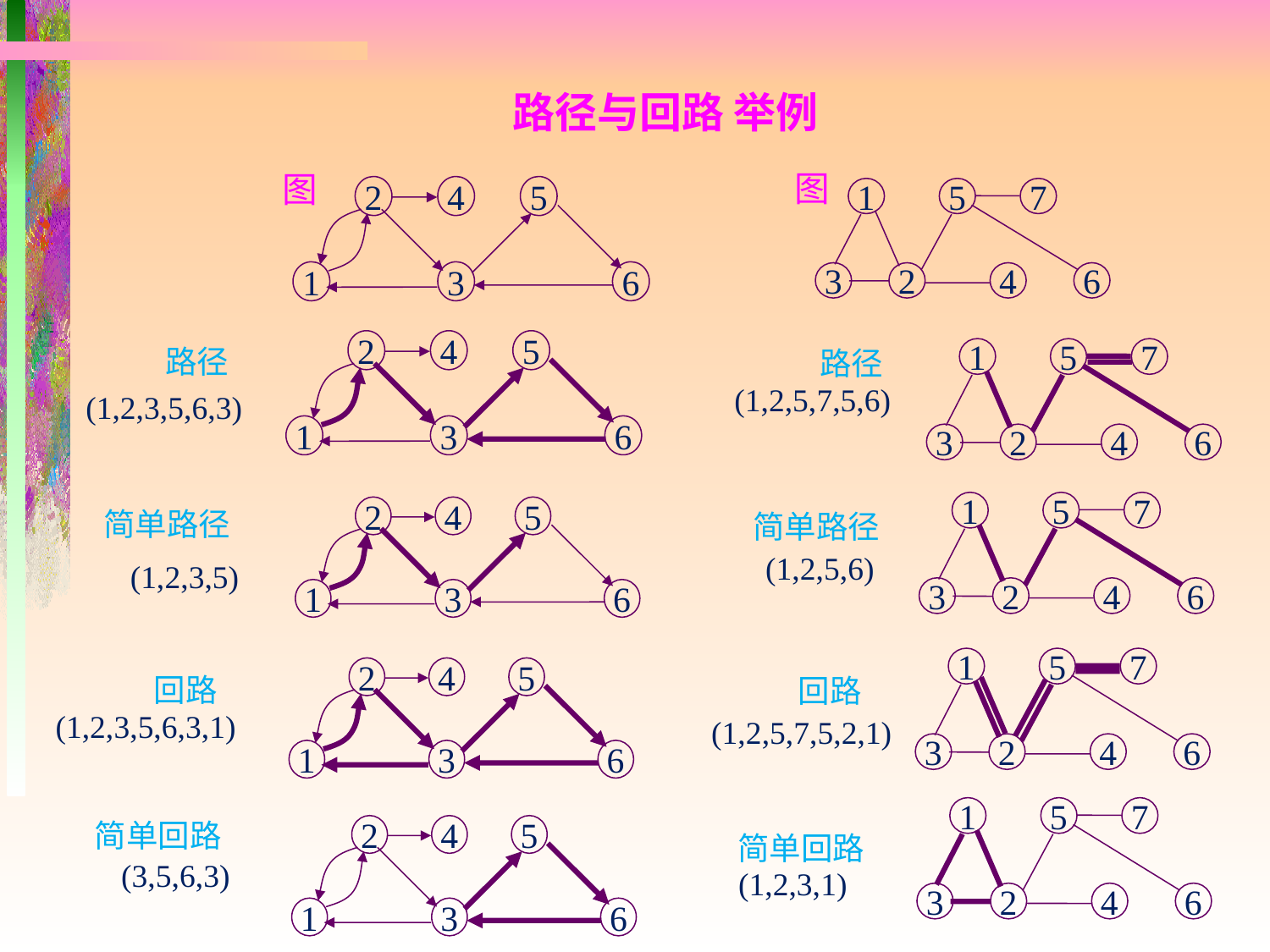

路径与回路 举例
图
2
4
5

1
3
6

图
1
5
7

3
2
4
6

2
4
5

1
3
6

路径
(1,2,3,5,6,3)
路径
1
5
7

3
2
4
6

(1,2,5,7,5,6)
1
5
7
2
4
5

1
3
6

简单路径
(1,2,3,5)
简单路径

(1,2,5,6)
3
2
4
6

1
5
7
2
4
5

1
3
6

回路
(1,2,3,5,6,3,1)
回路

(1,2,5,7,5,2,1)
3
2
4
6

1
5
7

3
2
4
6

简单回路
2
4
5

1
3
6

(3,5,6,3)
简单回路
(1,2,3,1)